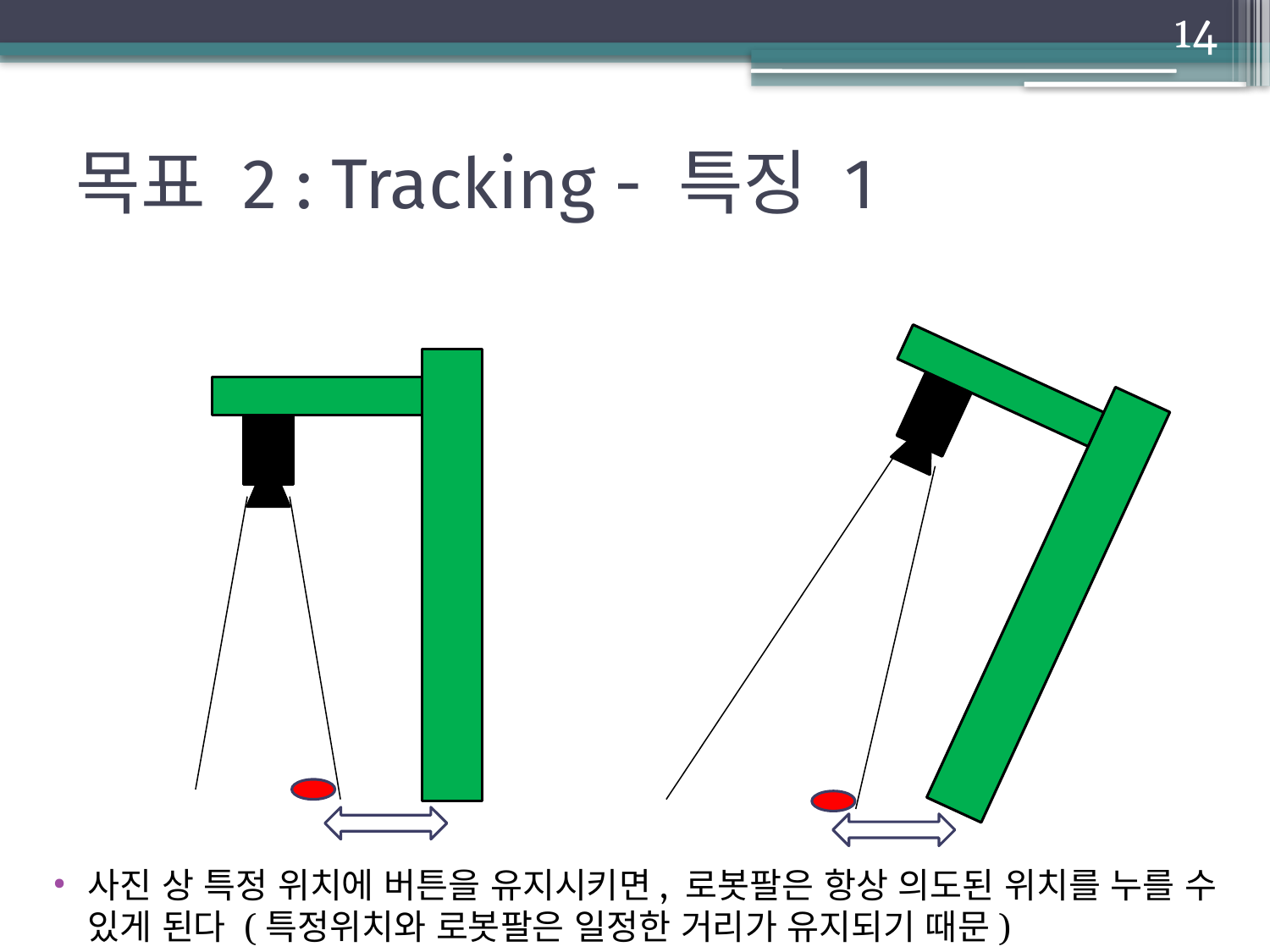

14
# 목표 2 : Tracking - 특징 1

사진 상 특정 위치에 버튼을 유지시키면, 로봇팔은 항상 의도된 위치를 누를 수 있게 된다 (특정위치와 로봇팔은 일정한 거리가 유지되기 때문)